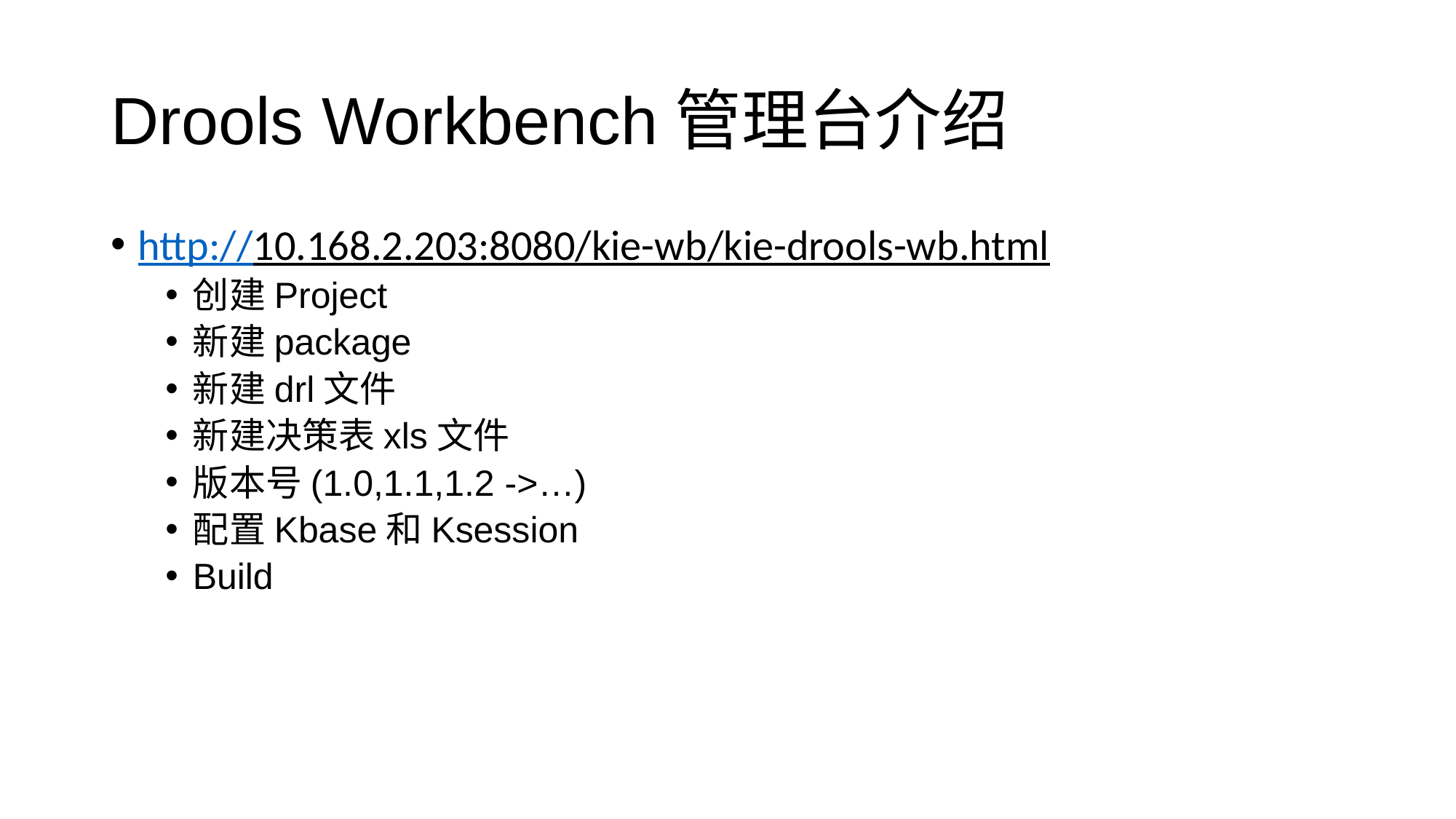

# Drools Workbench管理台介绍
http://10.168.2.203:8080/kie-wb/kie-drools-wb.html
创建Project
新建package
新建drl文件
新建决策表xls文件
版本号(1.0,1.1,1.2 ->…)
配置Kbase和Ksession
Build